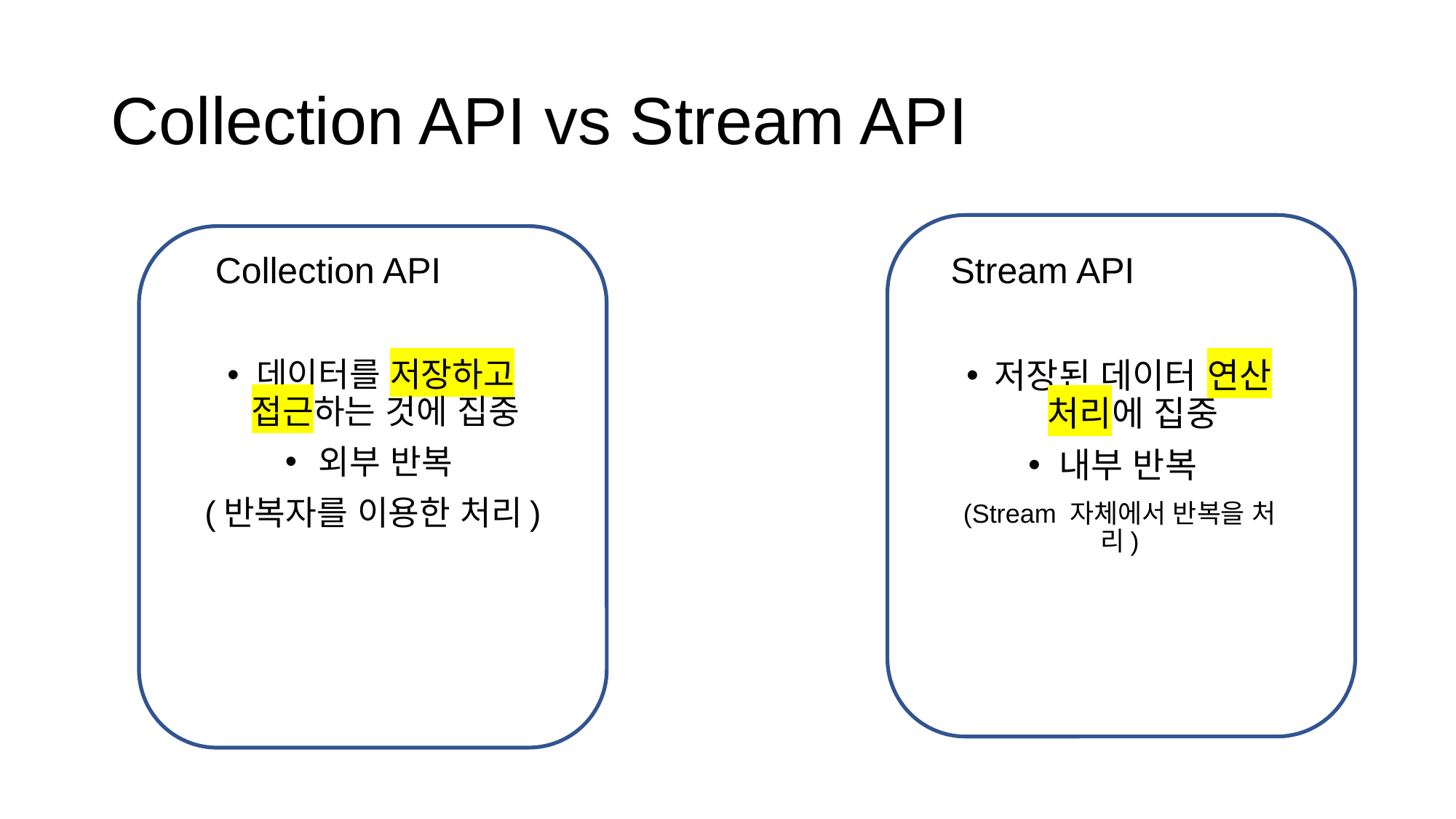

# Collection API vs Stream API

Collection API
Stream API
데이터를 저장하고 접근하는 것에 집중
외부 반복
(반복자를 이용한 처리)

저장된 데이터 연산 처리에 집중
내부 반복
(Stream 자체에서 반복을 처리)